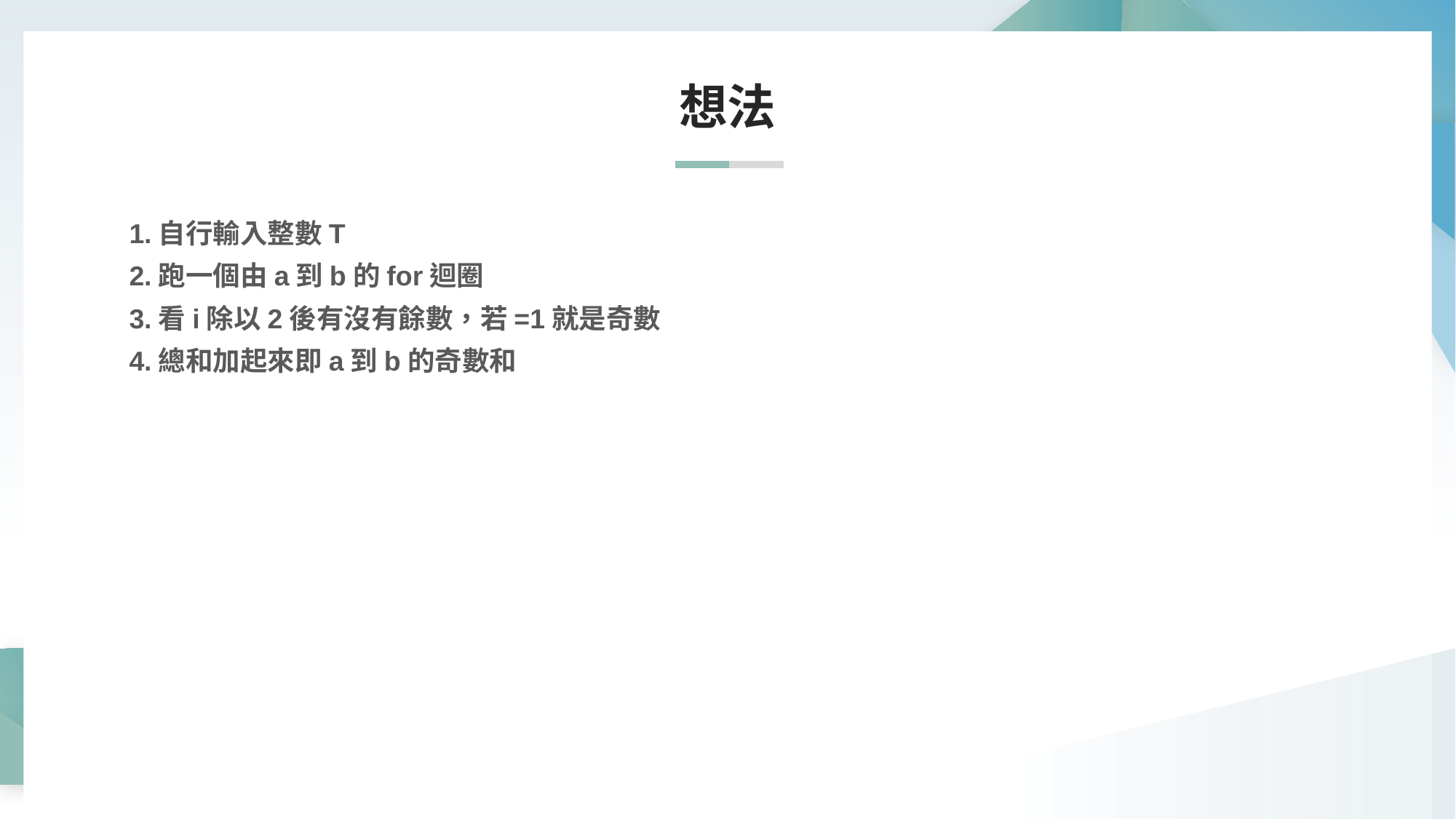

想法
1.自行輸入整數T
2.跑一個由a到b的for迴圈
3.看i除以2後有沒有餘數，若=1就是奇數
4.總和加起來即a到b的奇數和